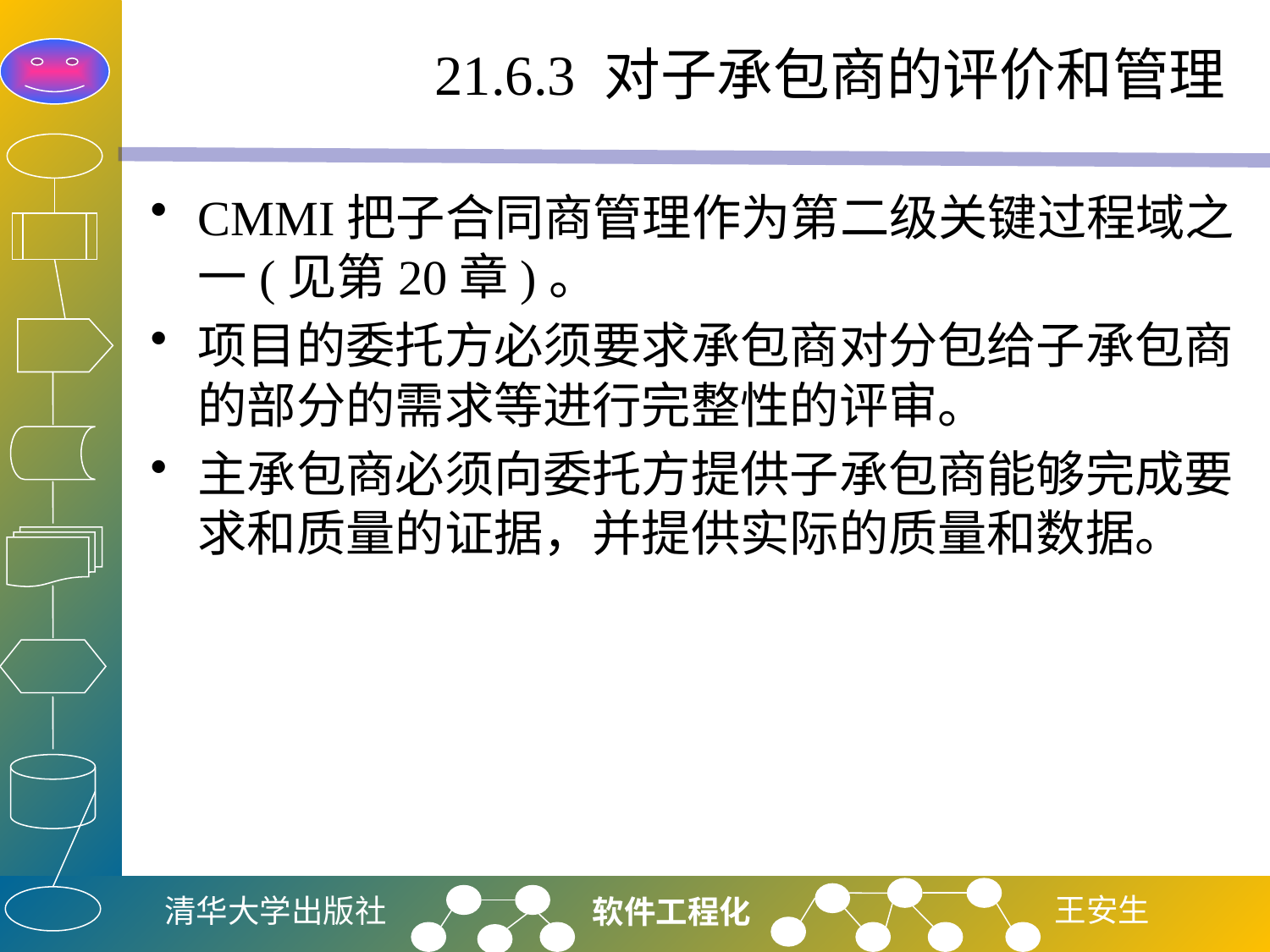

# 21.6.3 对子承包商的评价和管理
CMMI把子合同商管理作为第二级关键过程域之一(见第20章)。
项目的委托方必须要求承包商对分包给子承包商的部分的需求等进行完整性的评审。
主承包商必须向委托方提供子承包商能够完成要求和质量的证据，并提供实际的质量和数据。